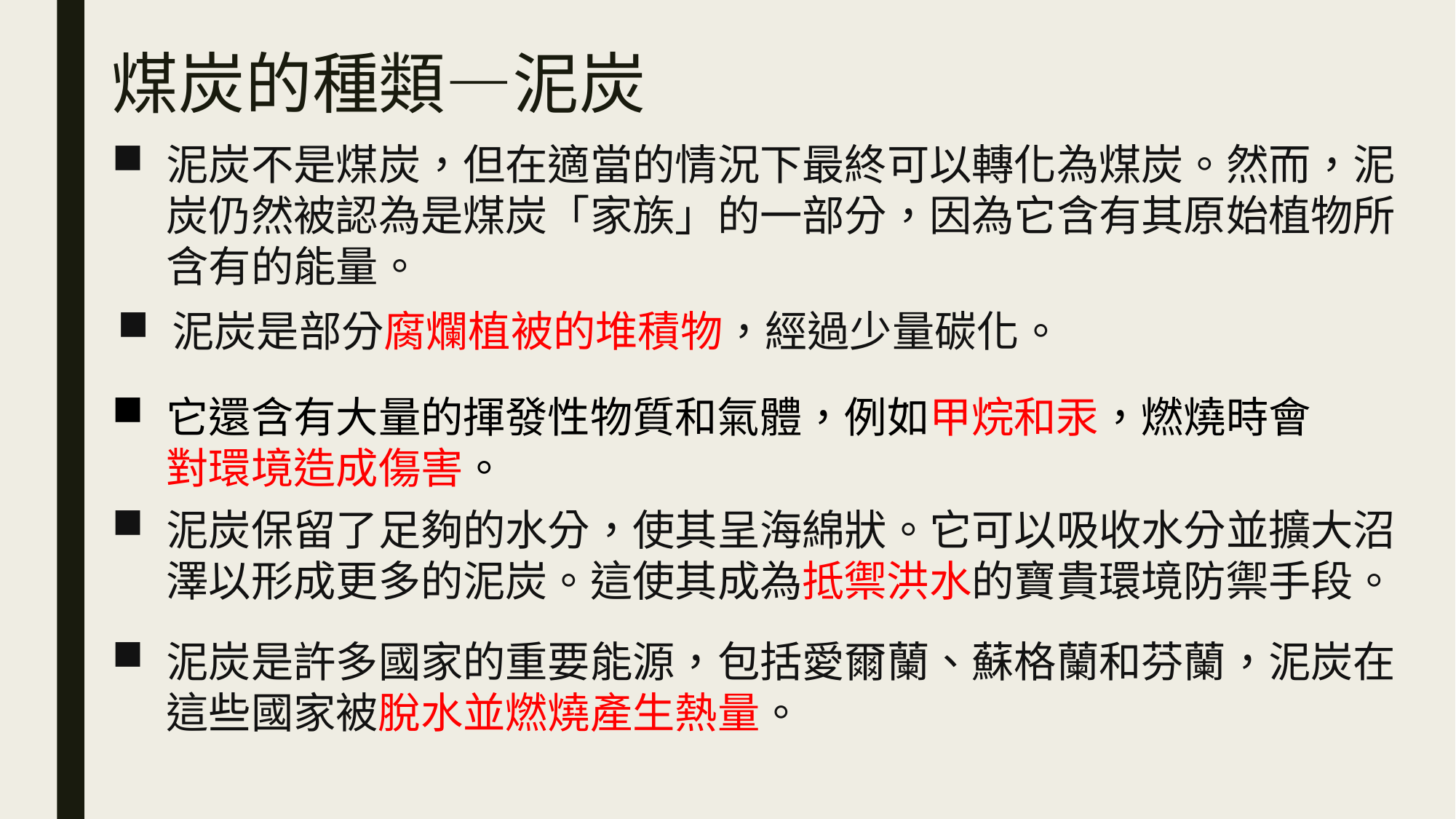

煤炭的種類—泥炭

泥炭不是煤炭，但在適當的情況下最終可以轉化為煤炭。然而，泥炭仍然被認為是煤炭「家族」的一部分，因為它含有其原始植物所含有的能量。
泥炭是部分腐爛植被的堆積物，經過少量碳化。
它還含有大量的揮發性物質和氣體，例如甲烷和汞，燃燒時會對環境造成傷害。
泥炭保留了足夠的水分，使其呈海綿狀。它可以吸收水分並擴大沼澤以形成更多的泥炭。這使其成為抵禦洪水的寶貴環境防禦手段。
泥炭是許多國家的重要能源，包括愛爾蘭、蘇格蘭和芬蘭，泥炭在這些國家被脫水並燃燒產生熱量。